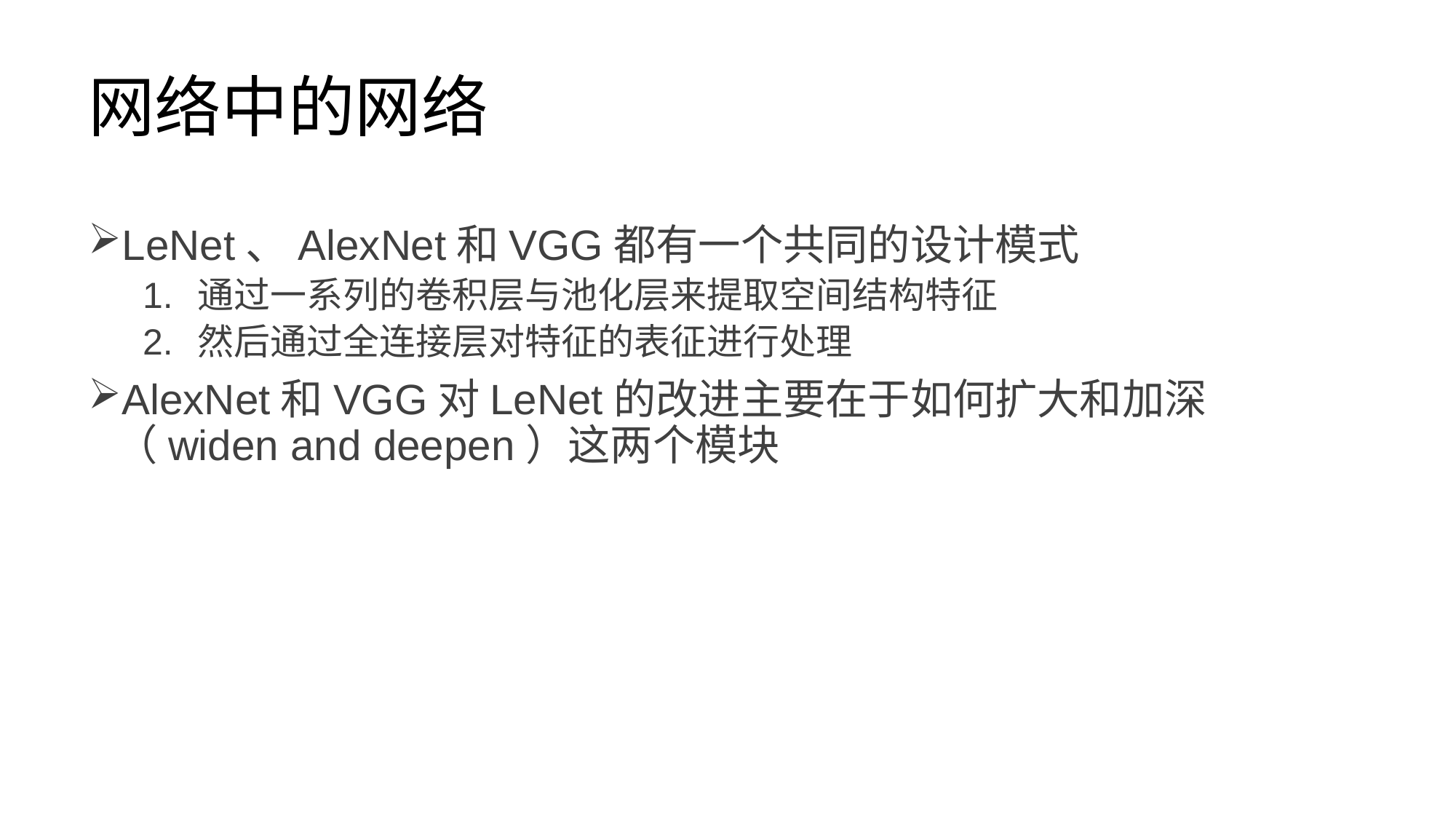

# 网络中的网络
LeNet、AlexNet和VGG都有一个共同的设计模式
通过一系列的卷积层与池化层来提取空间结构特征
然后通过全连接层对特征的表征进行处理
AlexNet和VGG对LeNet的改进主要在于如何扩大和加深（widen and deepen）这两个模块